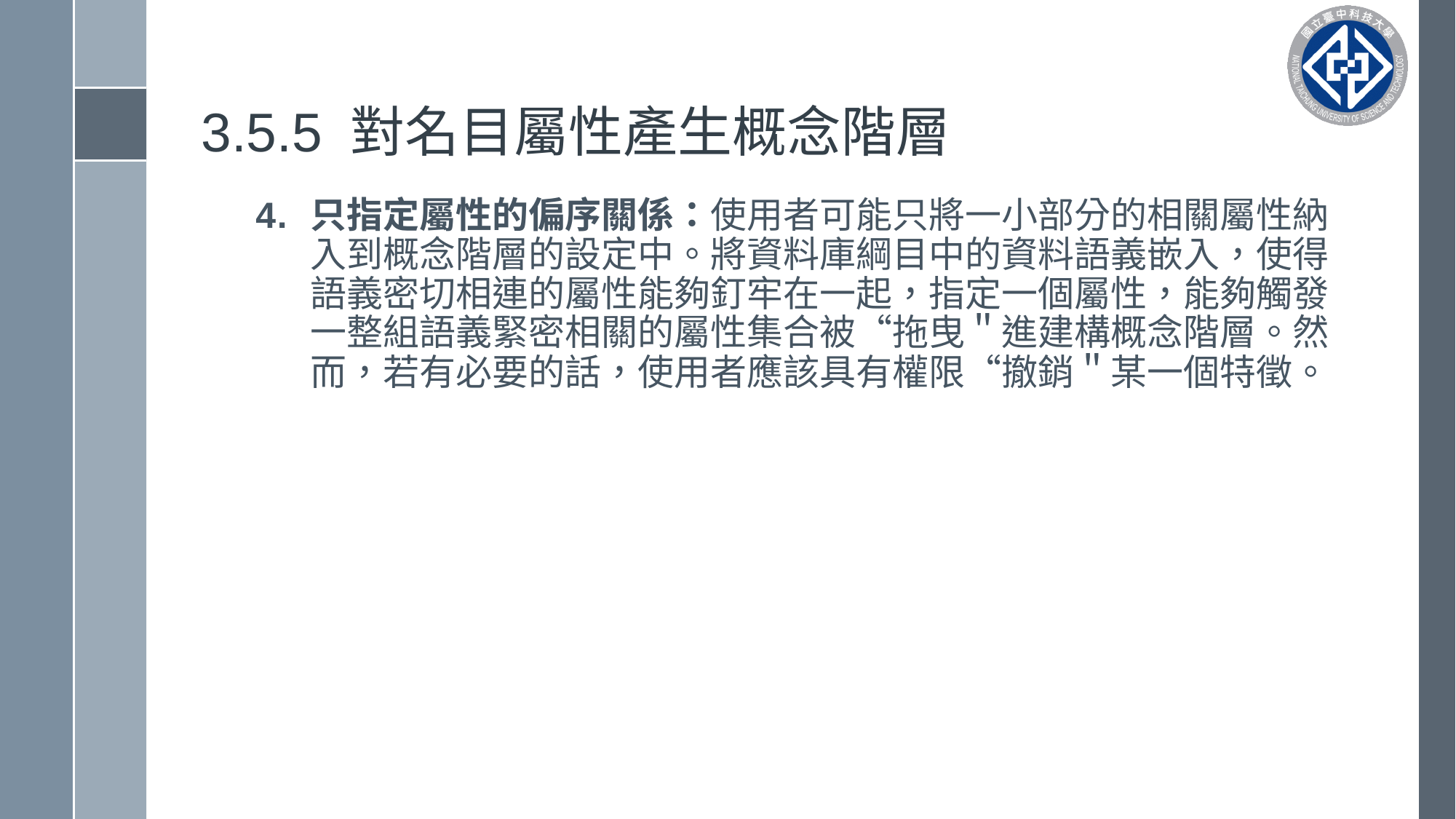

# 3.5.5 對名目屬性產生概念階層
只指定屬性的偏序關係：使用者可能只將一小部分的相關屬性納入到概念階層的設定中。將資料庫綱目中的資料語義嵌入，使得語義密切相連的屬性能夠釘牢在一起，指定一個屬性，能夠觸發一整組語義緊密相關的屬性集合被“拖曳＂進建構概念階層。然而，若有必要的話，使用者應該具有權限“撤銷＂某一個特徵。